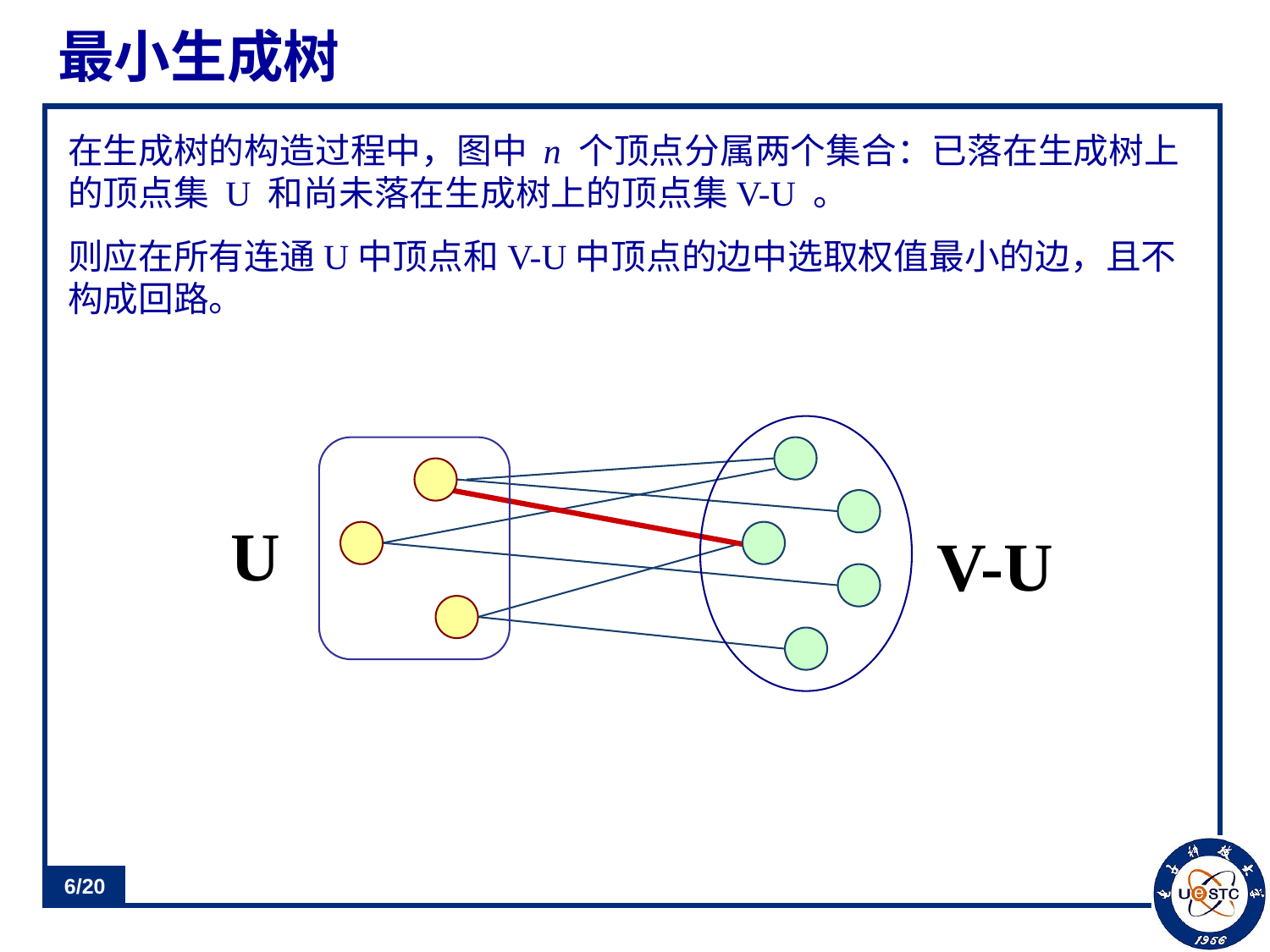

# 最小生成树
在生成树的构造过程中，图中 n 个顶点分属两个集合：已落在生成树上的顶点集 U 和尚未落在生成树上的顶点集V-U 。
则应在所有连通U中顶点和V-U中顶点的边中选取权值最小的边，且不构成回路。

V-U

U

6/20